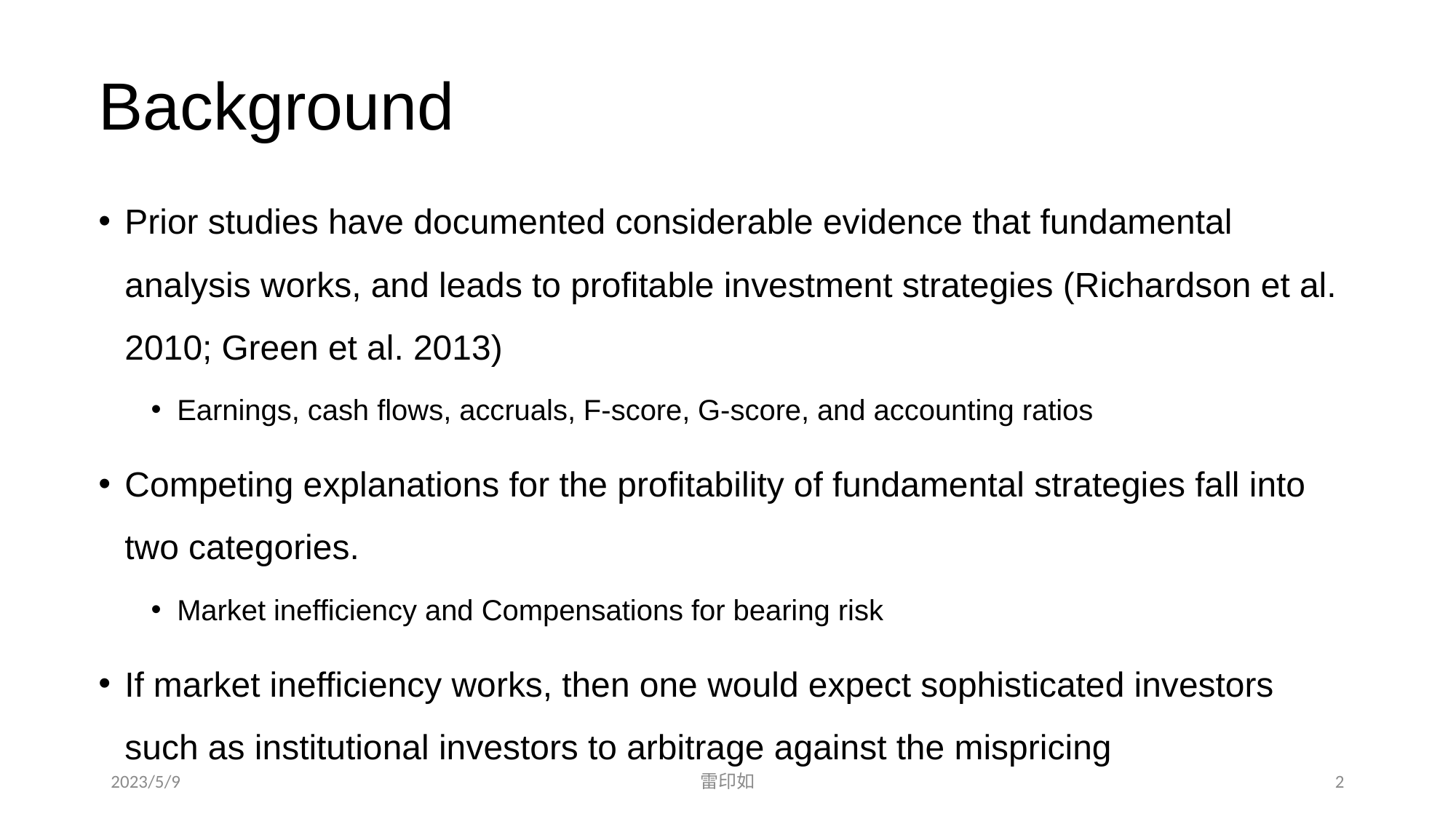

# Background
Prior studies have documented considerable evidence that fundamental analysis works, and leads to profitable investment strategies (Richardson et al. 2010; Green et al. 2013)
Earnings, cash flows, accruals, F-score, G-score, and accounting ratios
Competing explanations for the profitability of fundamental strategies fall into two categories.
Market inefficiency and Compensations for bearing risk
If market inefficiency works, then one would expect sophisticated investors such as institutional investors to arbitrage against the mispricing

2023/5/9
2
雷印如